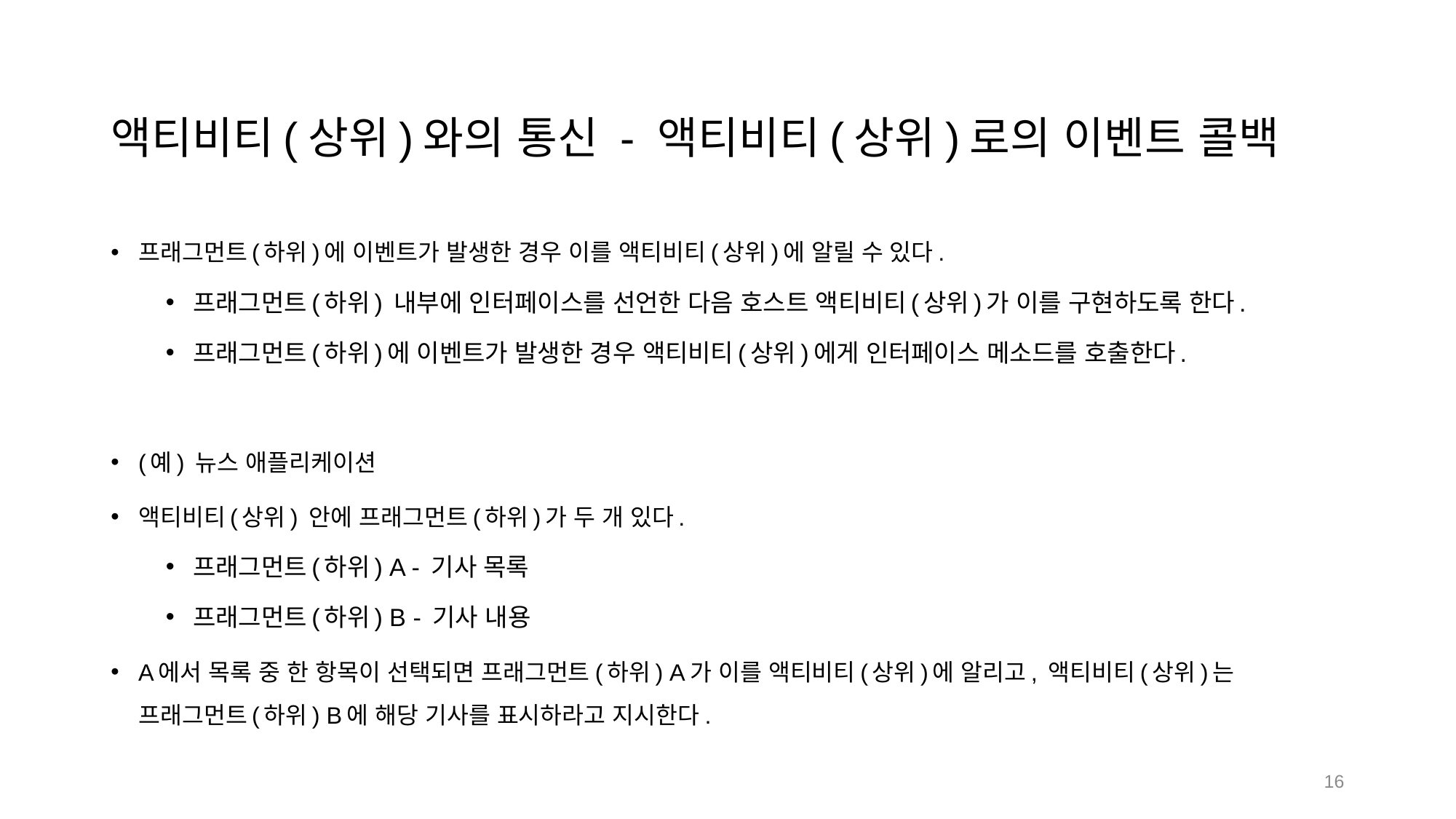

# 액티비티(상위)와의 통신 - 액티비티(상위)로의 이벤트 콜백
프래그먼트(하위)에 이벤트가 발생한 경우 이를 액티비티(상위)에 알릴 수 있다.
프래그먼트(하위) 내부에 인터페이스를 선언한 다음 호스트 액티비티(상위)가 이를 구현하도록 한다.
프래그먼트(하위)에 이벤트가 발생한 경우 액티비티(상위)에게 인터페이스 메소드를 호출한다.

(예) 뉴스 애플리케이션
액티비티(상위) 안에 프래그먼트(하위)가 두 개 있다.
프래그먼트(하위) A - 기사 목록
프래그먼트(하위) B - 기사 내용
A에서 목록 중 한 항목이 선택되면 프래그먼트(하위) A가 이를 액티비티(상위)에 알리고, 액티비티(상위)는 프래그먼트(하위) B에 해당 기사를 표시하라고 지시한다.
16